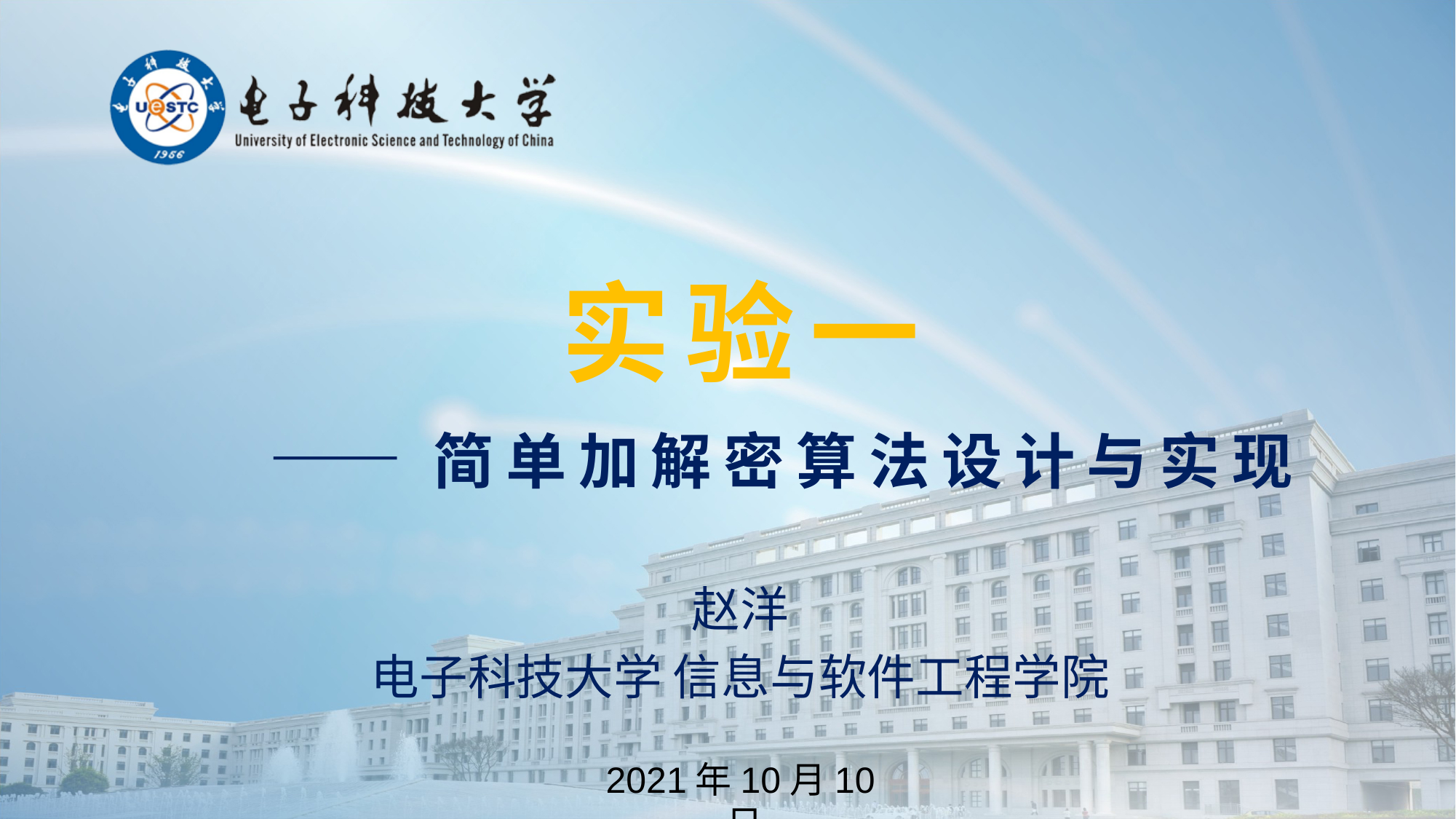

# 实验一
—— 简单加解密算法设计与实现
赵洋
电子科技大学 信息与软件工程学院
2021年10月10日